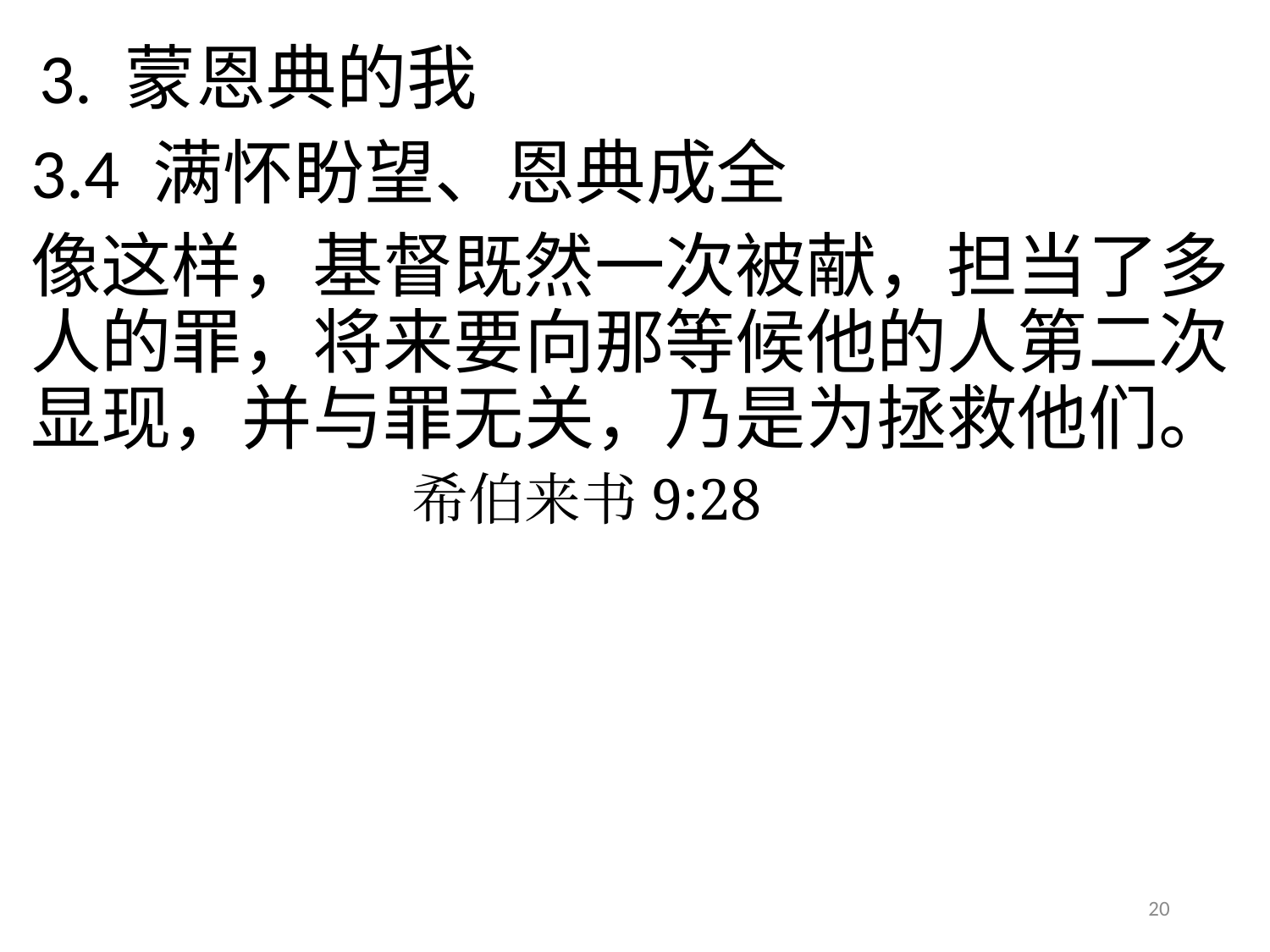

# 3. 蒙恩典的我
3.4 满怀盼望、恩典成全
像这样，基督既然一次被献，担当了多人的罪，将来要向那等候他的人第二次显现，并与罪无关，乃是为拯救他们。
                        希伯来书9:28

20